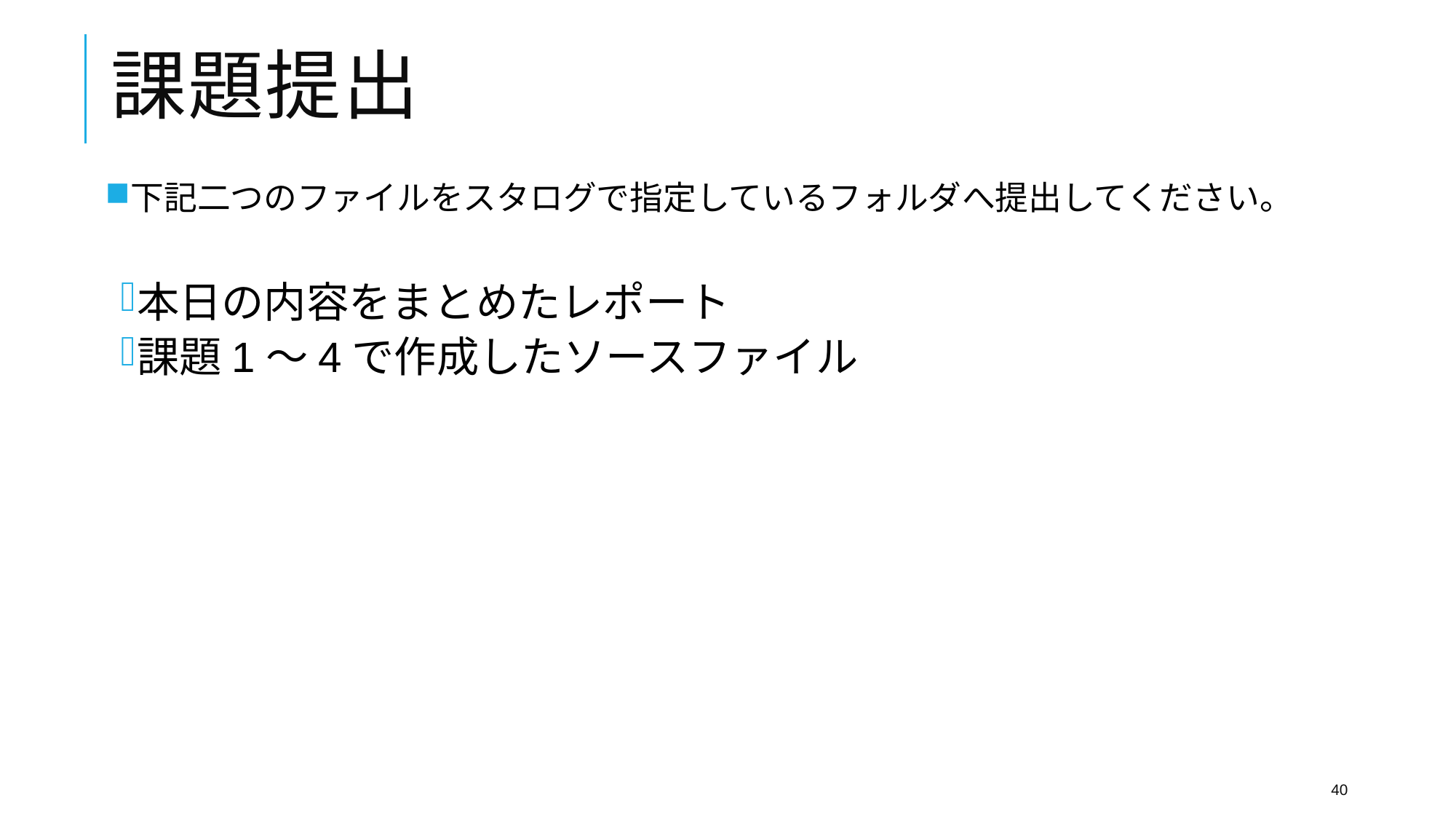

# 課題提出
下記二つのファイルをスタログで指定しているフォルダへ提出してください。

本日の内容をまとめたレポート
課題1～4で作成したソースファイル

40